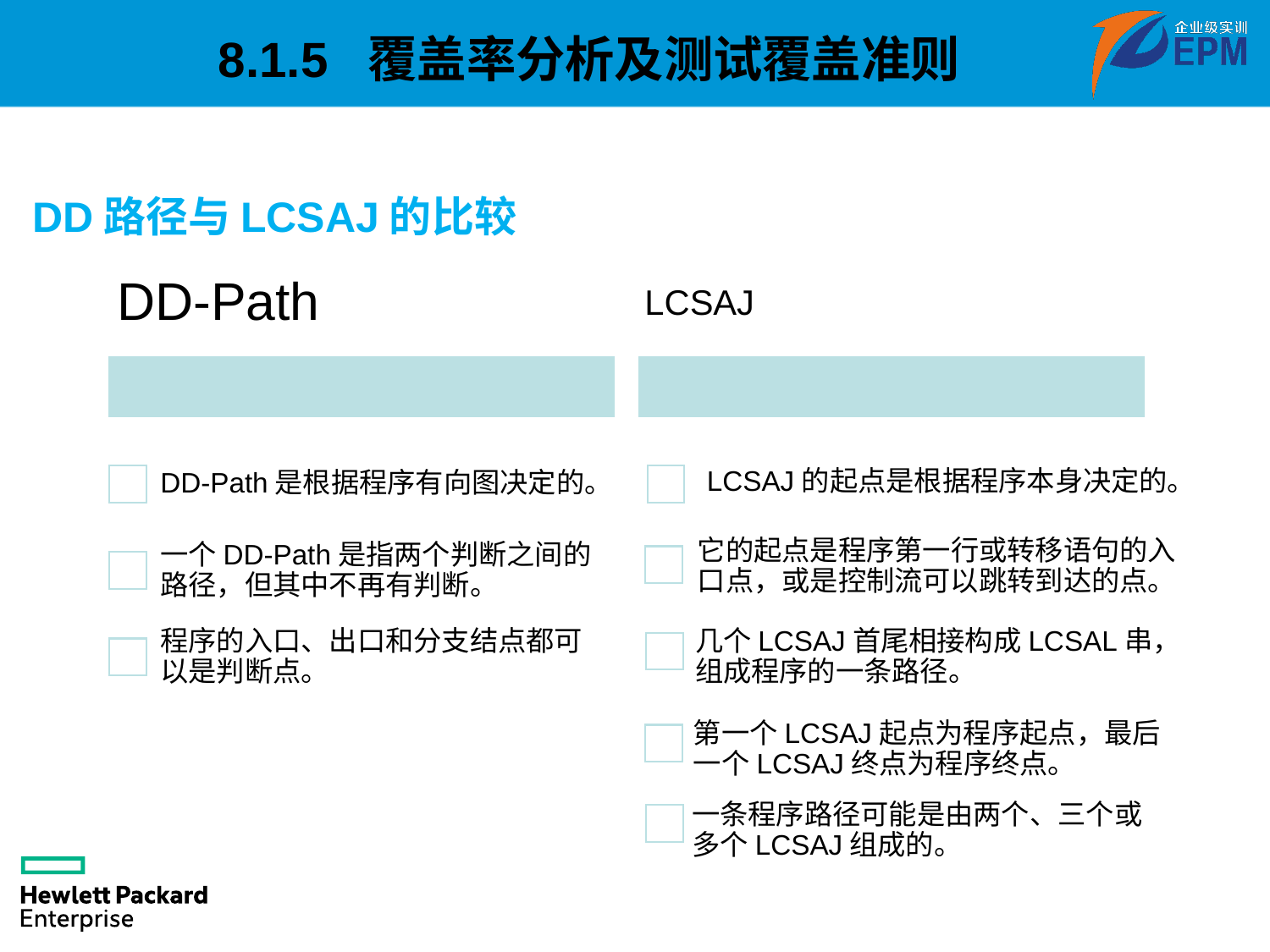

8.1.5  覆盖率分析及测试覆盖准则
DD路径与LCSAJ的比较

DD-Path
DD-Path是根据程序有向图决定的。
一个DD-Path是指两个判断之间的路径，但其中不再有判断。
程序的入口、出口和分支结点都可以是判断点。
LCSAJ
   LCSAJ的起点是根据程序本身决定的。
它的起点是程序第一行或转移语句的入口点，或是控制流可以跳转到达的点。
几个LCSAJ首尾相接构成LCSAL串，组成程序的一条路径。
第一个LCSAJ起点为程序起点，最后一个LCSAJ终点为程序终点。
一条程序路径可能是由两个、三个或多个LCSAJ组成的。